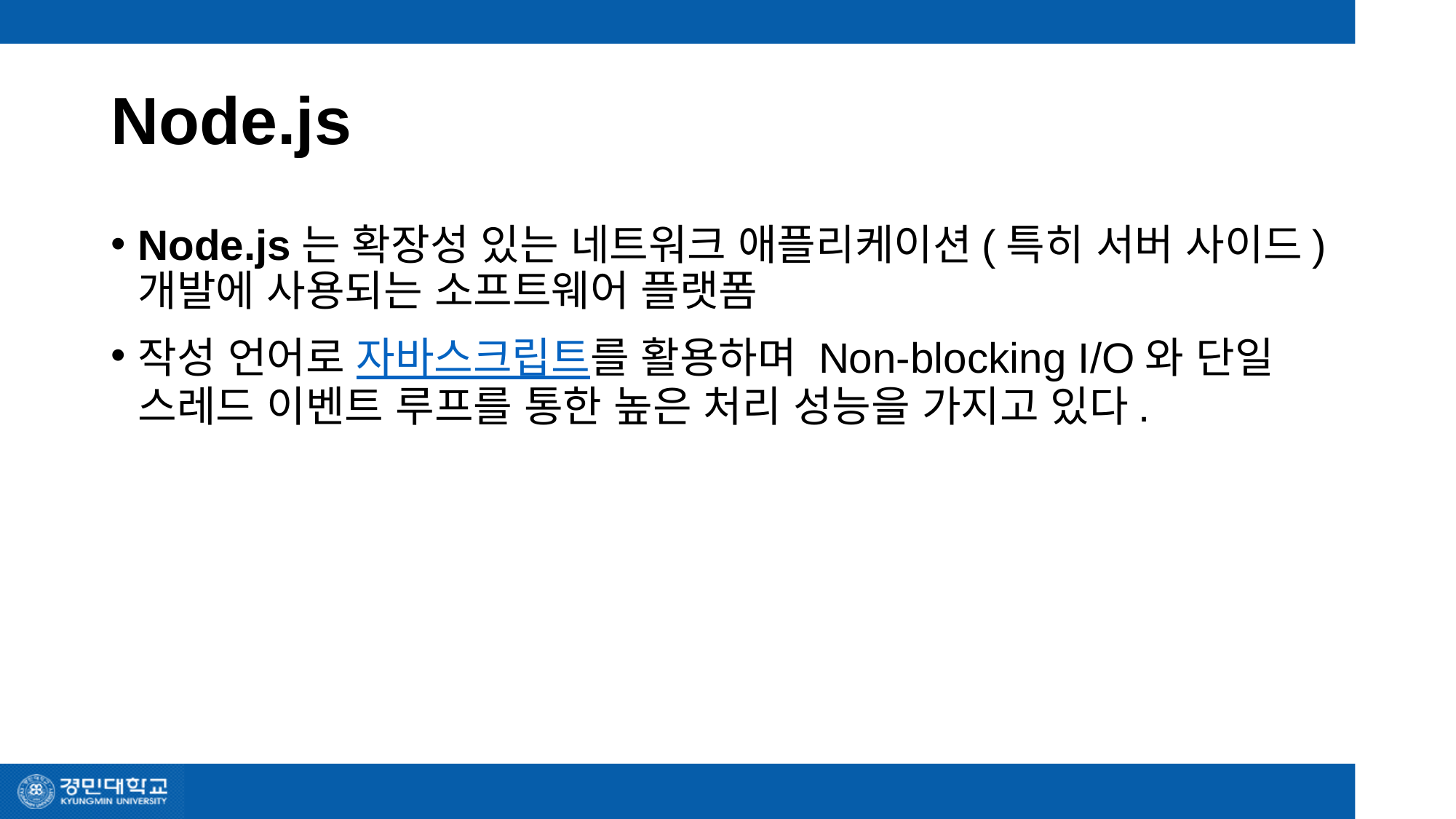

# Node.js
Node.js는 확장성 있는 네트워크 애플리케이션(특히 서버 사이드) 개발에 사용되는 소프트웨어 플랫폼
작성 언어로 자바스크립트를 활용하며 Non-blocking I/O와 단일 스레드 이벤트 루프를 통한 높은 처리 성능을 가지고 있다.